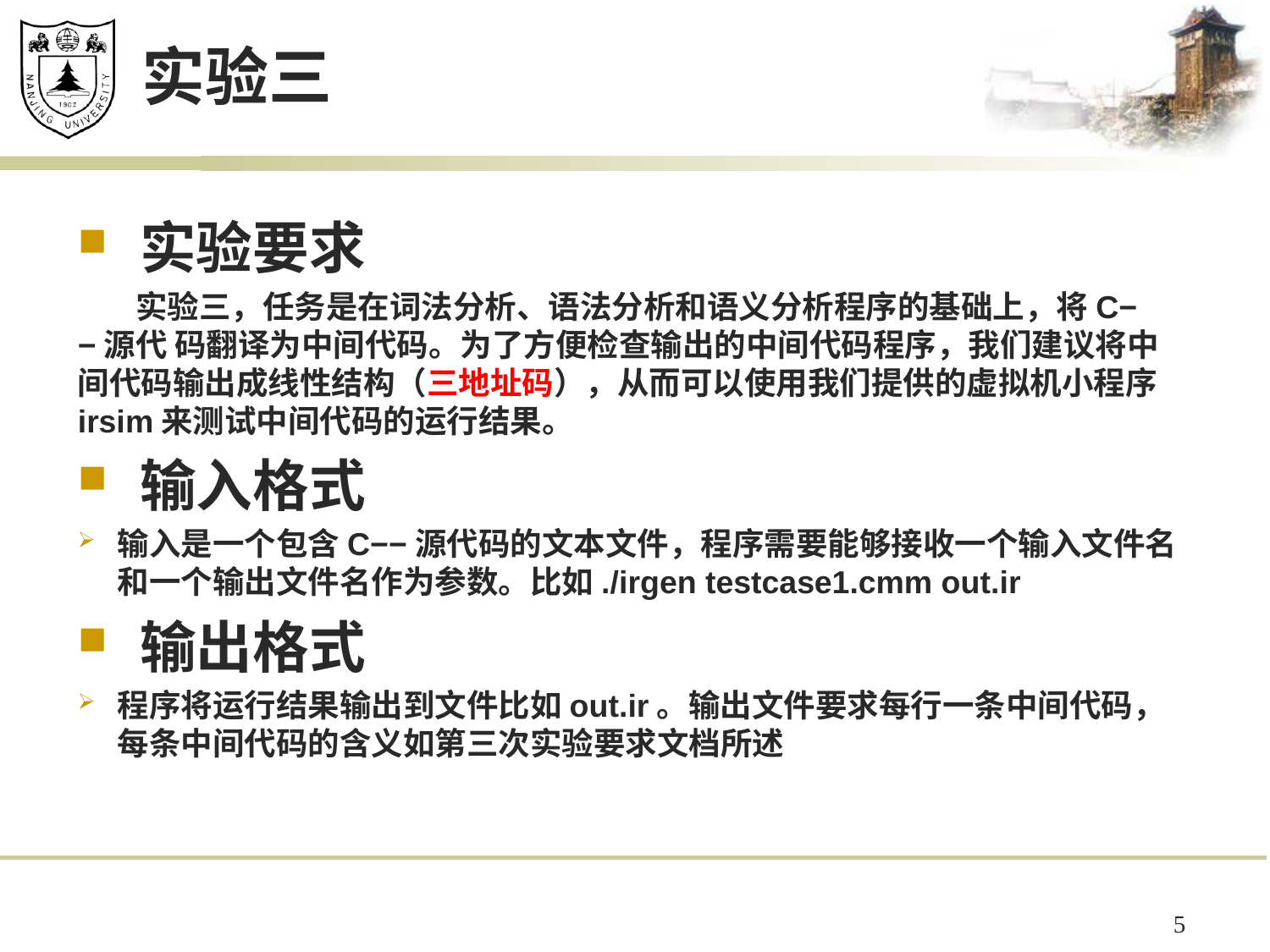

# 实验三
实验要求
       实验三，任务是在词法分析、语法分析和语义分析程序的基础上，将C−−源代 码翻译为中间代码。为了方便检查输出的中间代码程序，我们建议将中间代码输出成线性结构（三地址码），从而可以使用我们提供的虚拟机小程序irsim来测试中间代码的运行结果。
输入格式
输入是一个包含C−−源代码的文本文件，程序需要能够接收一个输入文件名和一个输出文件名作为参数。比如./irgen testcase1.cmm out.ir
输出格式
程序将运行结果输出到文件比如out.ir。输出文件要求每行一条中间代码，每条中间代码的含义如第三次实验要求文档所述